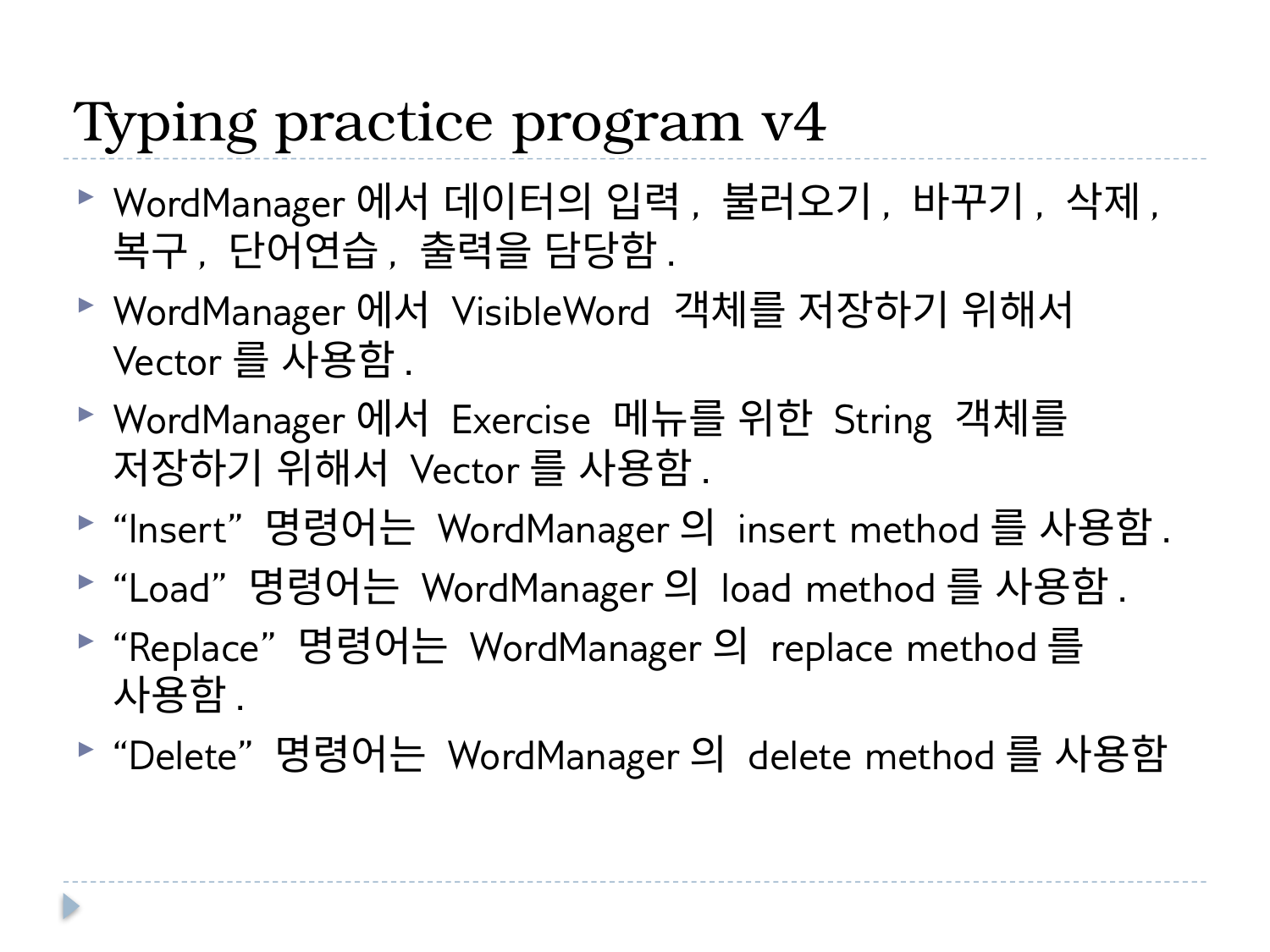

# Typing practice program v4
WordManager에서 데이터의 입력, 불러오기, 바꾸기, 삭제, 복구, 단어연습, 출력을 담당함.
WordManager에서 VisibleWord 객체를 저장하기 위해서 Vector를 사용함.
WordManager에서 Exercise 메뉴를 위한 String 객체를 저장하기 위해서 Vector를 사용함.
“Insert” 명령어는 WordManager의 insert method를 사용함.
“Load” 명령어는 WordManager의 load method를 사용함.
“Replace” 명령어는 WordManager의 replace method를 사용함.
“Delete” 명령어는 WordManager의 delete method를 사용함